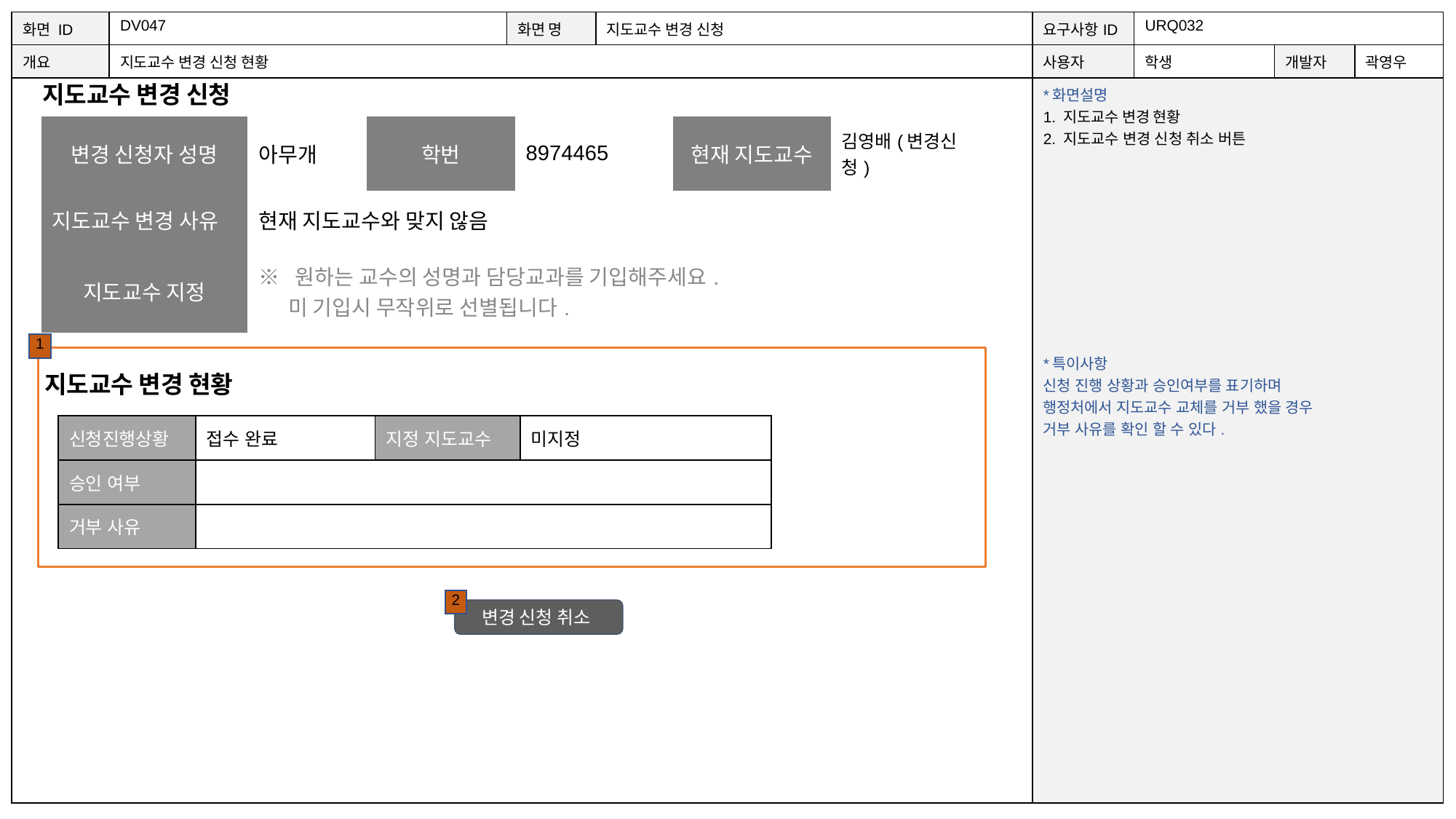

| 화면 ID | DV047 | 화면 명 | 지도교수 변경 신청 | 요구사항ID | URQ032 |  |  |
| --- | --- | --- | --- | --- | --- | --- | --- |
| 개요 | 지도교수 변경 신청 현황 |  |  | 사용자 | 학생 | 개발자 | 곽영우 |
|  |  |  |  | \*화면설명 1. 지도교수 변경 현황 2. 지도교수 변경 신청 취소 버튼 \*특이사항 신청 진행 상황과 승인여부를 표기하며 행정처에서 지도교수 교체를 거부 했을 경우 거부 사유를 확인 할 수 있다. |  |  |  |
 지도교수 변경 신청
| 변경 신청자 성명 | 아무개 | 학번 | 8974465 | 현재 지도교수 | 김영배(변경신청) |
| --- | --- | --- | --- | --- | --- |
| 지도교수 변경 사유 | 현재 지도교수와 맞지 않음 |  |  |  |  |
| 지도교수 지정 | ※ 원하는 교수의 성명과 담당교과를 기입해주세요. 미 기입시 무작위로 선별됩니다. |  |  |  |  |

1

 지도교수 변경 현황
| 신청진행상황 | 접수 완료 | 지정 지도교수 | 미지정 |
| --- | --- | --- | --- |
| 승인 여부 |  |  |  |
| 거부 사유 |  |  |  |
2
변경 신청 취소